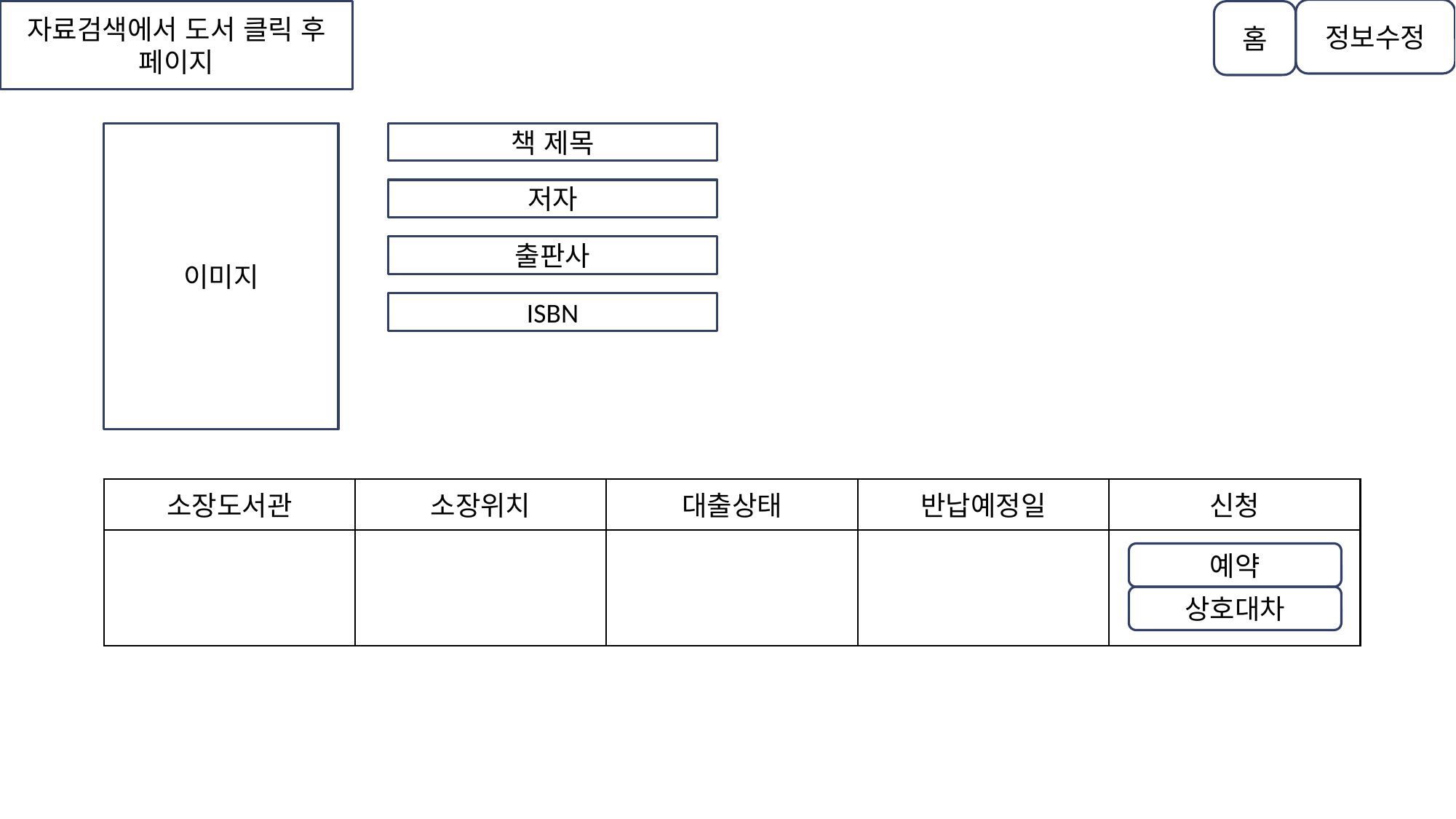

정보수정
홈
자료검색에서 도서 클릭 후 페이지
이미지
책 제목
저자
출판사
ISBN
| 소장도서관 | 소장위치 | 대출상태 | 반납예정일 | 신청 |
| --- | --- | --- | --- | --- |
|  |  |  |  |  |
예약
상호대차